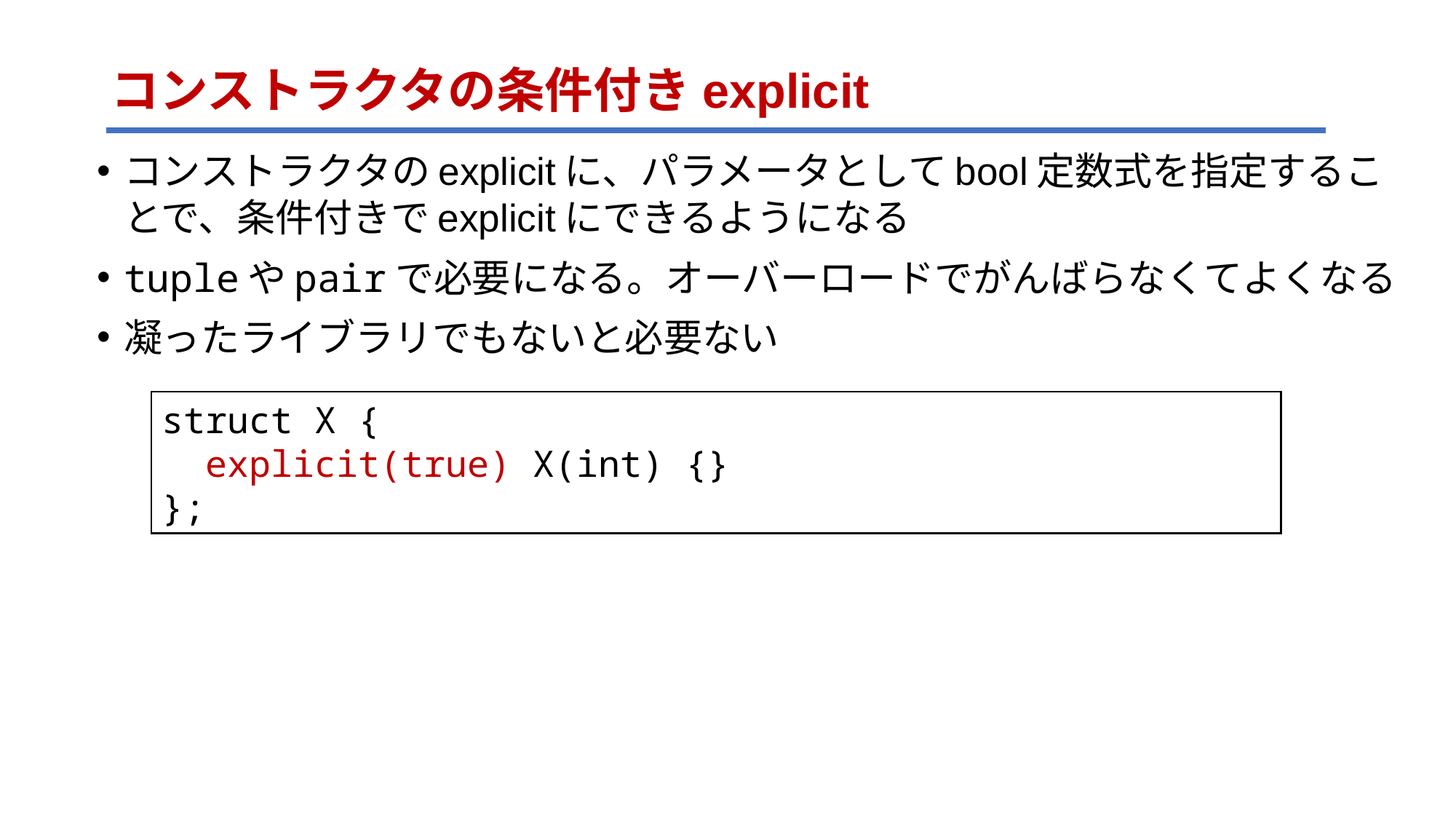

# コンストラクタの条件付きexplicit
コンストラクタのexplicitに、パラメータとしてbool定数式を指定することで、条件付きでexplicitにできるようになる
tupleやpairで必要になる。オーバーロードでがんばらなくてよくなる
凝ったライブラリでもないと必要ない
struct X {
  explicit(true) X(int) {}
};